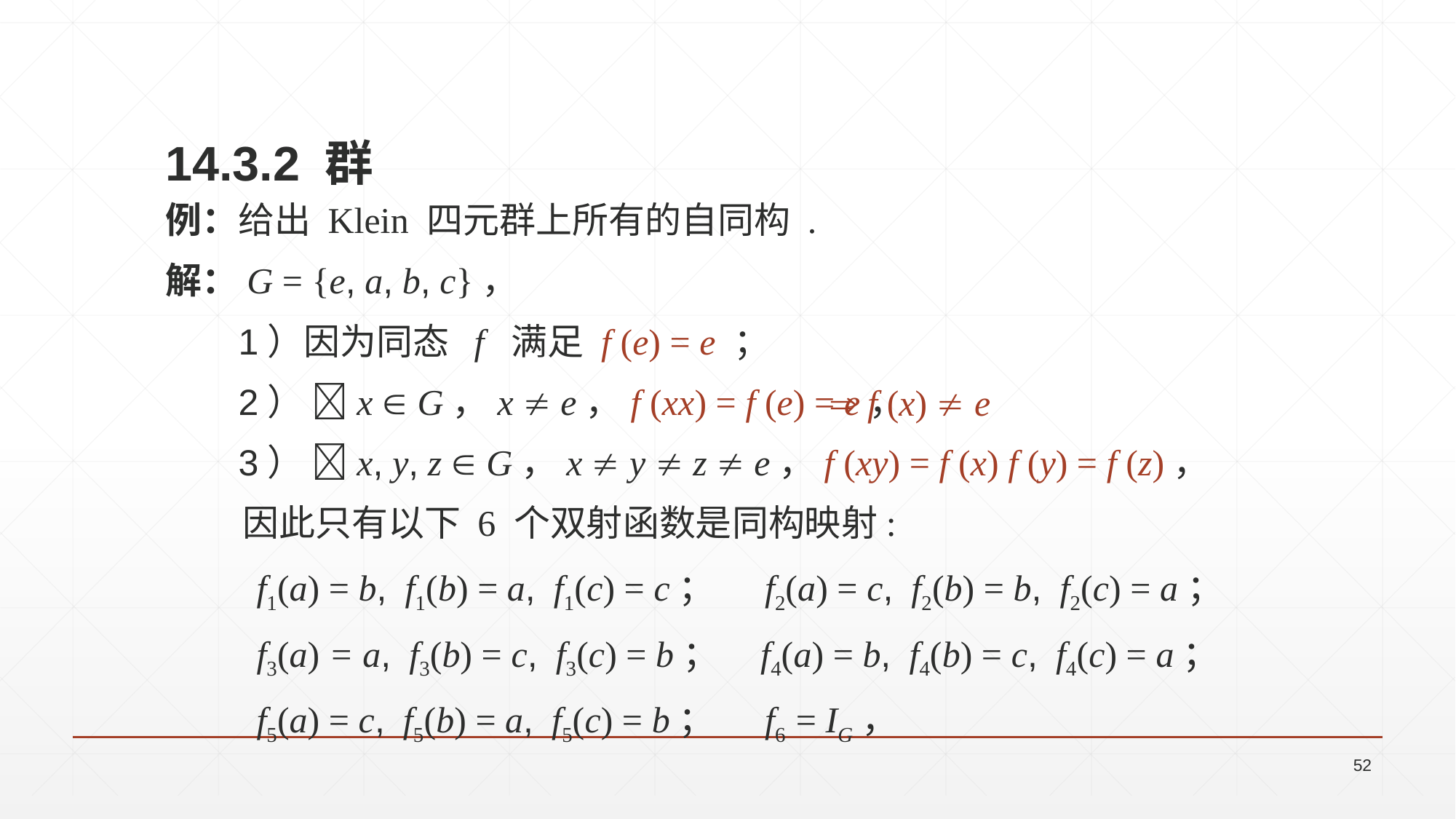

14.3.2 群
例：给出 Klein 四元群上所有的自同构 .
解：G = {e, a, b, c}，
	     1）因为同态  f  满足 f (e) = e ；
	     2） ∀x ∈ G，x ≠ e，f (xx) = f (e) = e，
 	     3） ∀x, y, z ∈ G，x ≠ y ≠ z ≠ e，f (xy) = f (x) f (y) = f (z)，
	     因此只有以下 6 个双射函数是同构映射:
          f1(a) = b,  f1(b) = a,  f1(c) = c；     f2(a) = c,  f2(b) = b,  f2(c) = a；
          f3(a) = a,  f3(b) = c,  f3(c) = b；    f4(a) = b,  f4(b) = c,  f4(c) = a；
          f5(a) = c,  f5(b) = a,  f5(c) = b；     f6  = IG，
⇒ f (x) ≠ e
52